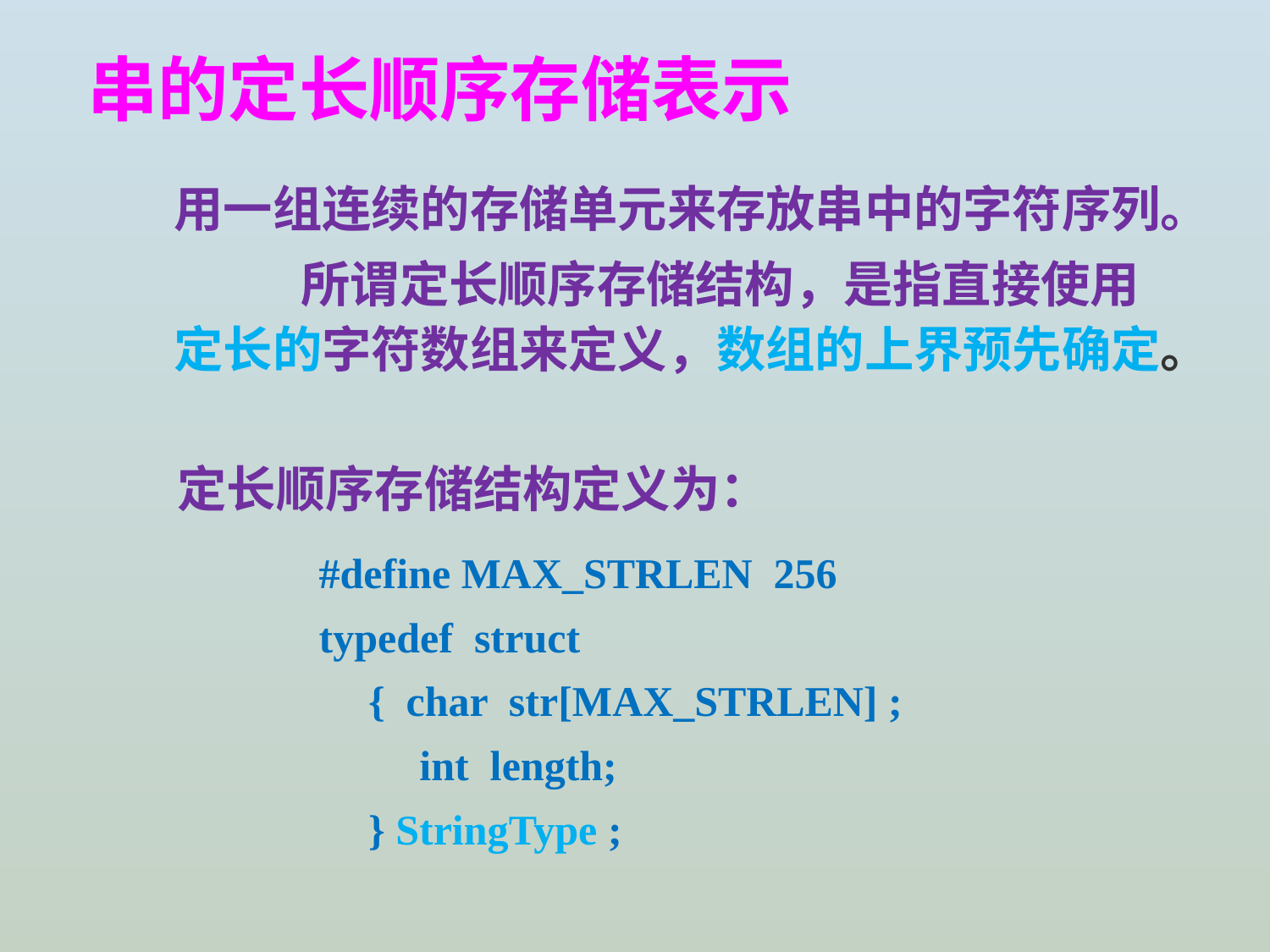

串的定长顺序存储表示
用一组连续的存储单元来存放串中的字符序列。
	所谓定长顺序存储结构，是指直接使用定长的字符数组来定义，数组的上界预先确定。
定长顺序存储结构定义为：
#define MAX_STRLEN  256
typedef  struct
{  char  str[MAX_STRLEN] ;
int  length;
} StringType ;